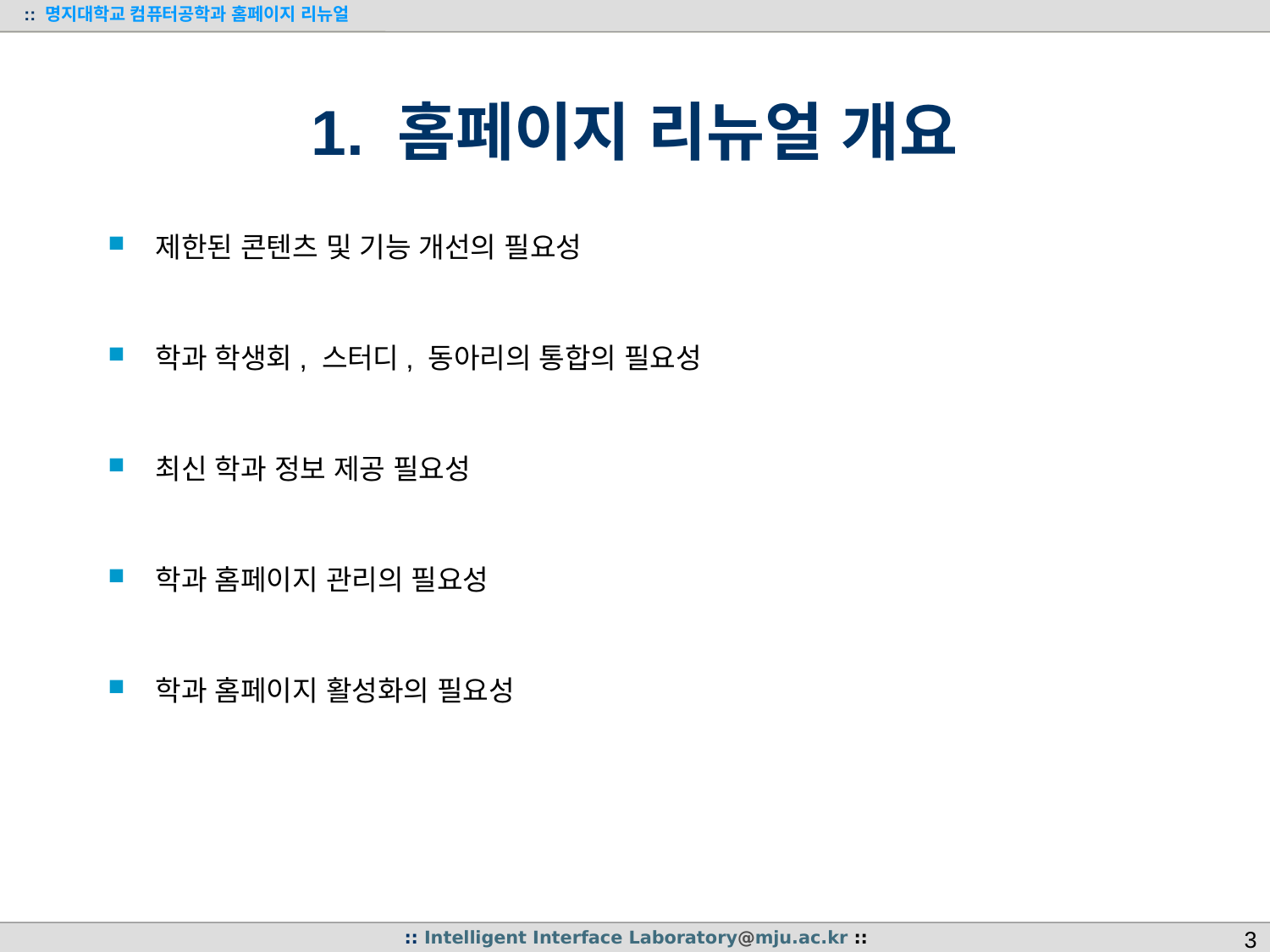

# 1. 홈페이지 리뉴얼 개요
제한된 콘텐츠 및 기능 개선의 필요성

학과 학생회, 스터디, 동아리의 통합의 필요성

최신 학과 정보 제공 필요성

학과 홈페이지 관리의 필요성

학과 홈페이지 활성화의 필요성

3